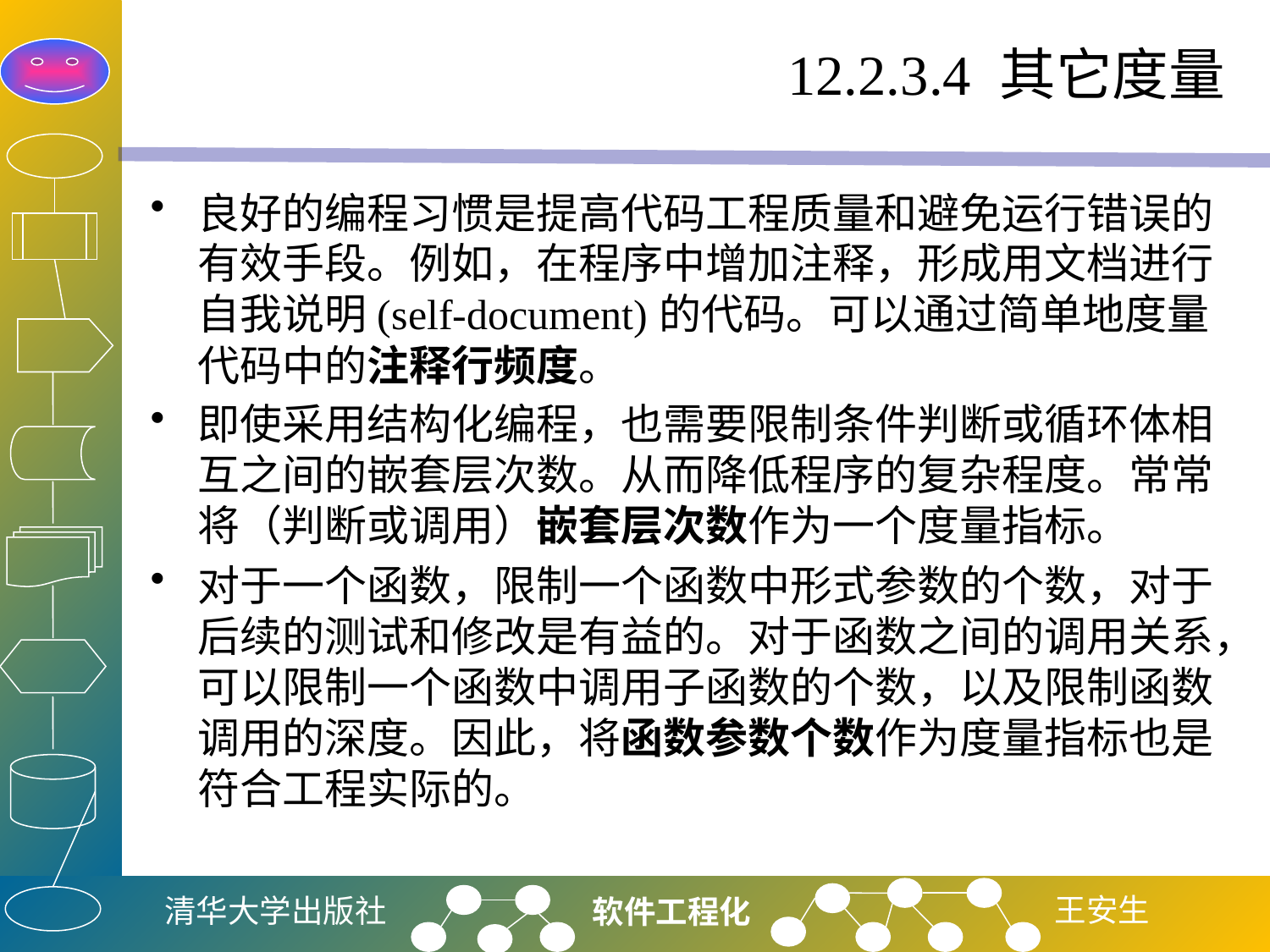

# 12.2.3.4 其它度量
良好的编程习惯是提高代码工程质量和避免运行错误的有效手段。例如，在程序中增加注释，形成用文档进行自我说明(self-document)的代码。可以通过简单地度量代码中的注释行频度。
即使采用结构化编程，也需要限制条件判断或循环体相互之间的嵌套层次数。从而降低程序的复杂程度。常常将（判断或调用）嵌套层次数作为一个度量指标。
对于一个函数，限制一个函数中形式参数的个数，对于后续的测试和修改是有益的。对于函数之间的调用关系，可以限制一个函数中调用子函数的个数，以及限制函数调用的深度。因此，将函数参数个数作为度量指标也是符合工程实际的。